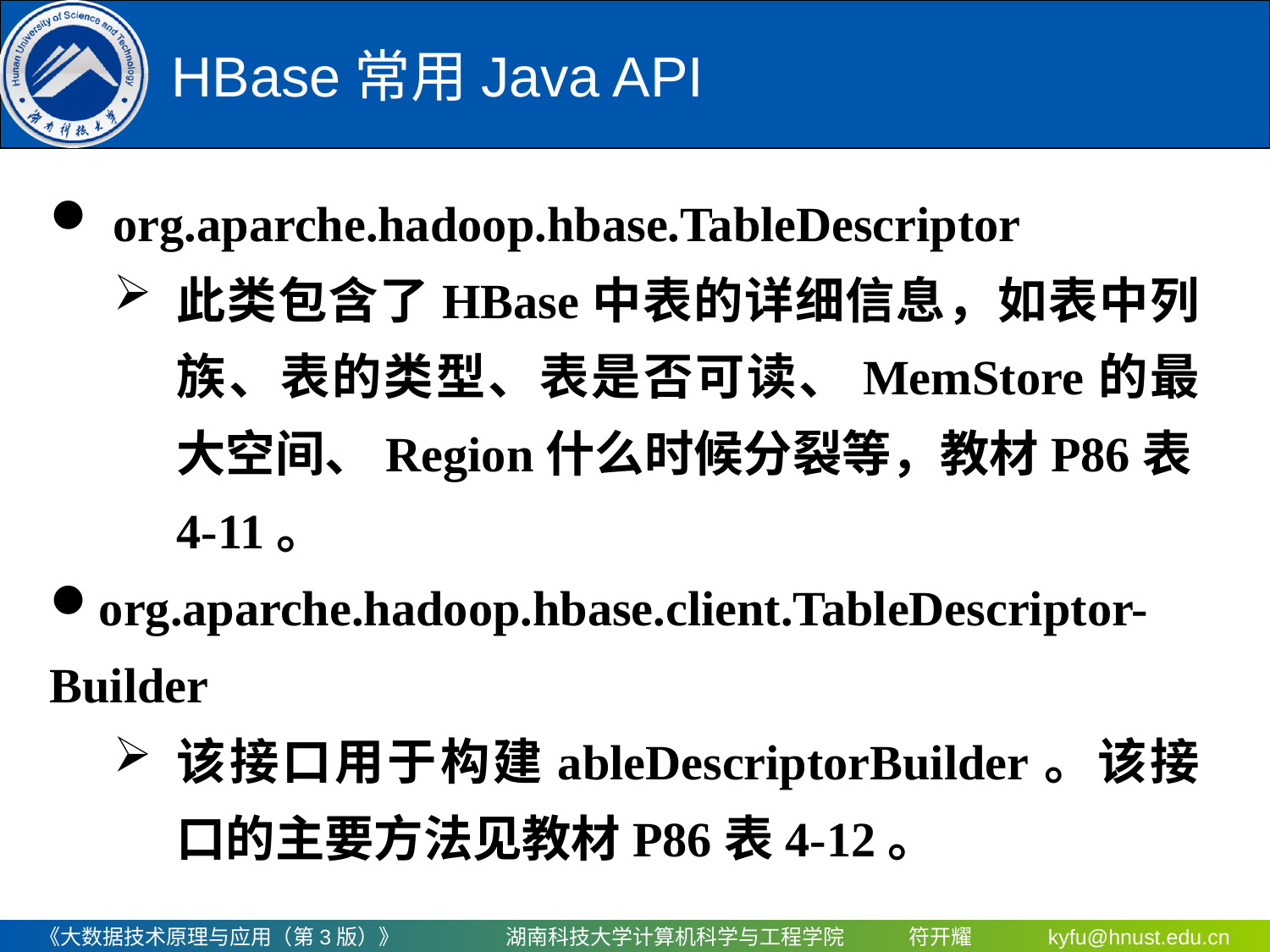

# HBase常用Java API
org.aparche.hadoop.hbase.TableDescriptor
此类包含了HBase中表的详细信息，如表中列族、表的类型、表是否可读、MemStore的最大空间、Region什么时候分裂等，教材P86表4-11。
org.aparche.hadoop.hbase.client.TableDescriptor-Builder
该接口用于构建ableDescriptorBuilder。该接口的主要方法见教材P86表4-12。